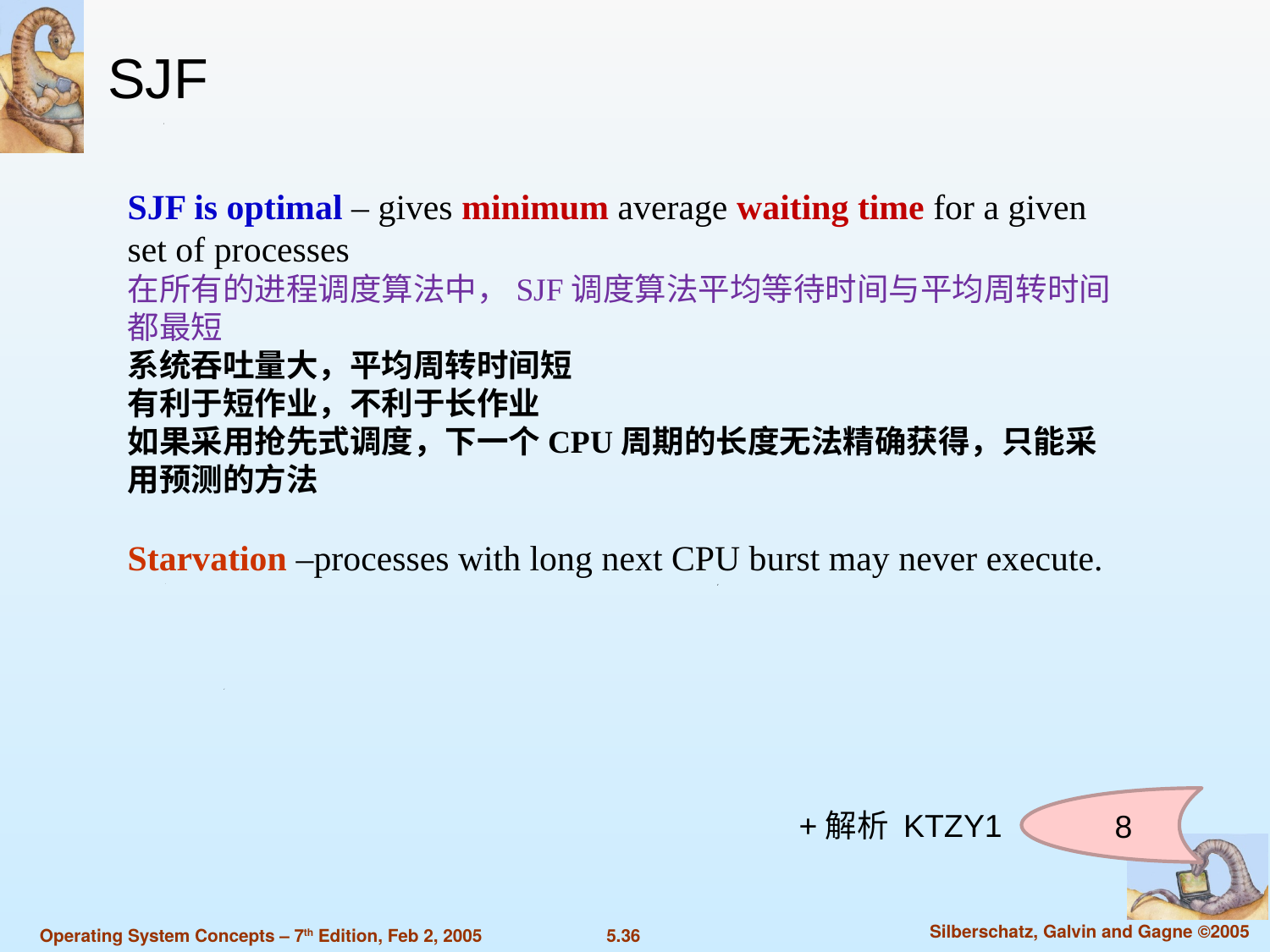

SJF
SJF is optimal – gives minimum average waiting time for a given set of processes
在所有的进程调度算法中，SJF调度算法平均等待时间与平均周转时间都最短
系统吞吐量大，平均周转时间短
有利于短作业，不利于长作业
如果采用抢先式调度，下一个CPU周期的长度无法精确获得，只能采用预测的方法

Starvation –processes with long next CPU burst may never execute.
8
+解析 KTZY1